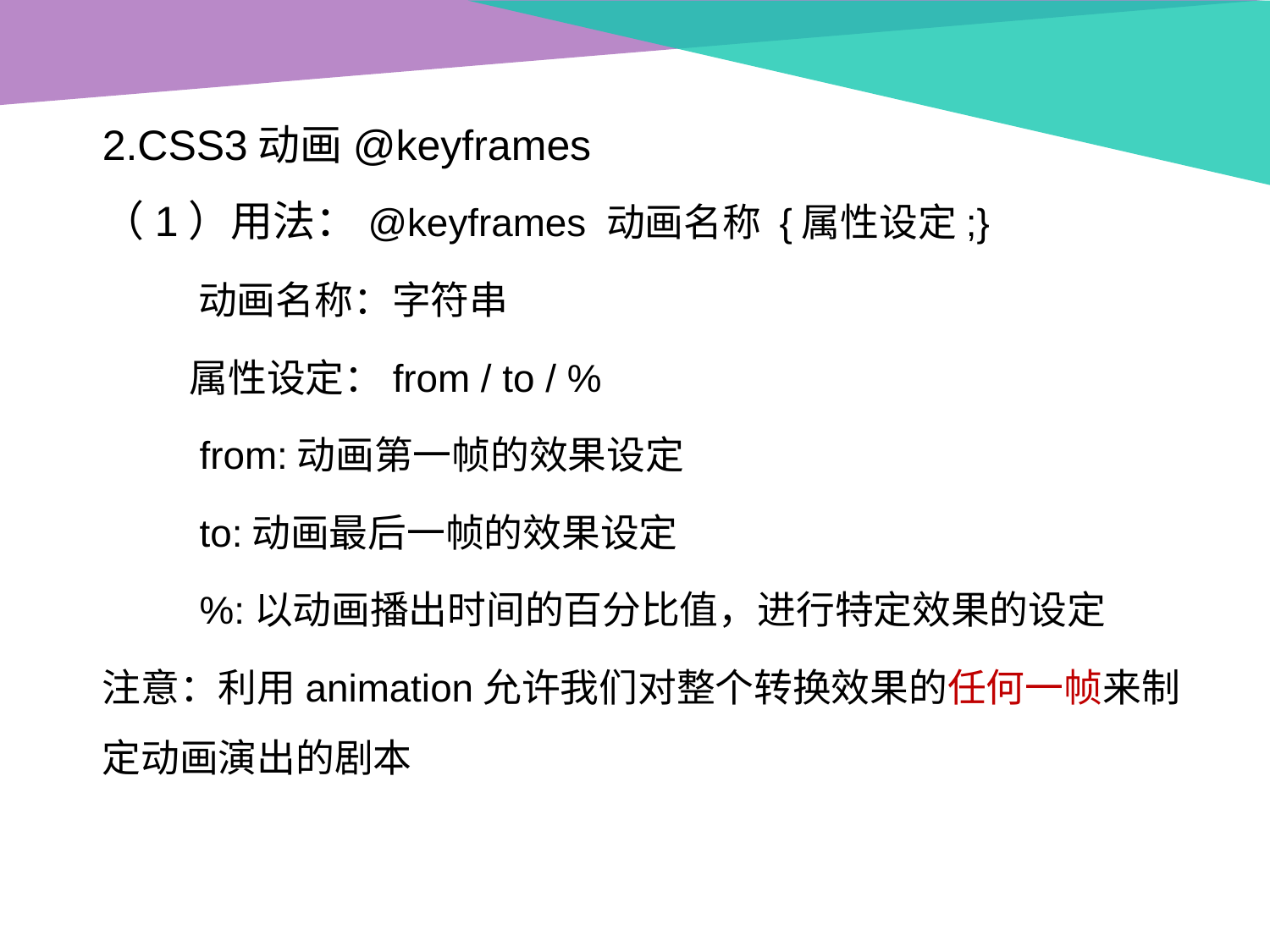

2.CSS3动画@keyframes
（1）用法：@keyframes 动画名称 {属性设定;}
          动画名称：字符串
         属性设定：from / to / %
         from:动画第一帧的效果设定
         to:动画最后一帧的效果设定
         %:以动画播出时间的百分比值，进行特定效果的设定
注意：利用animation允许我们对整个转换效果的任何一帧来制定动画演出的剧本